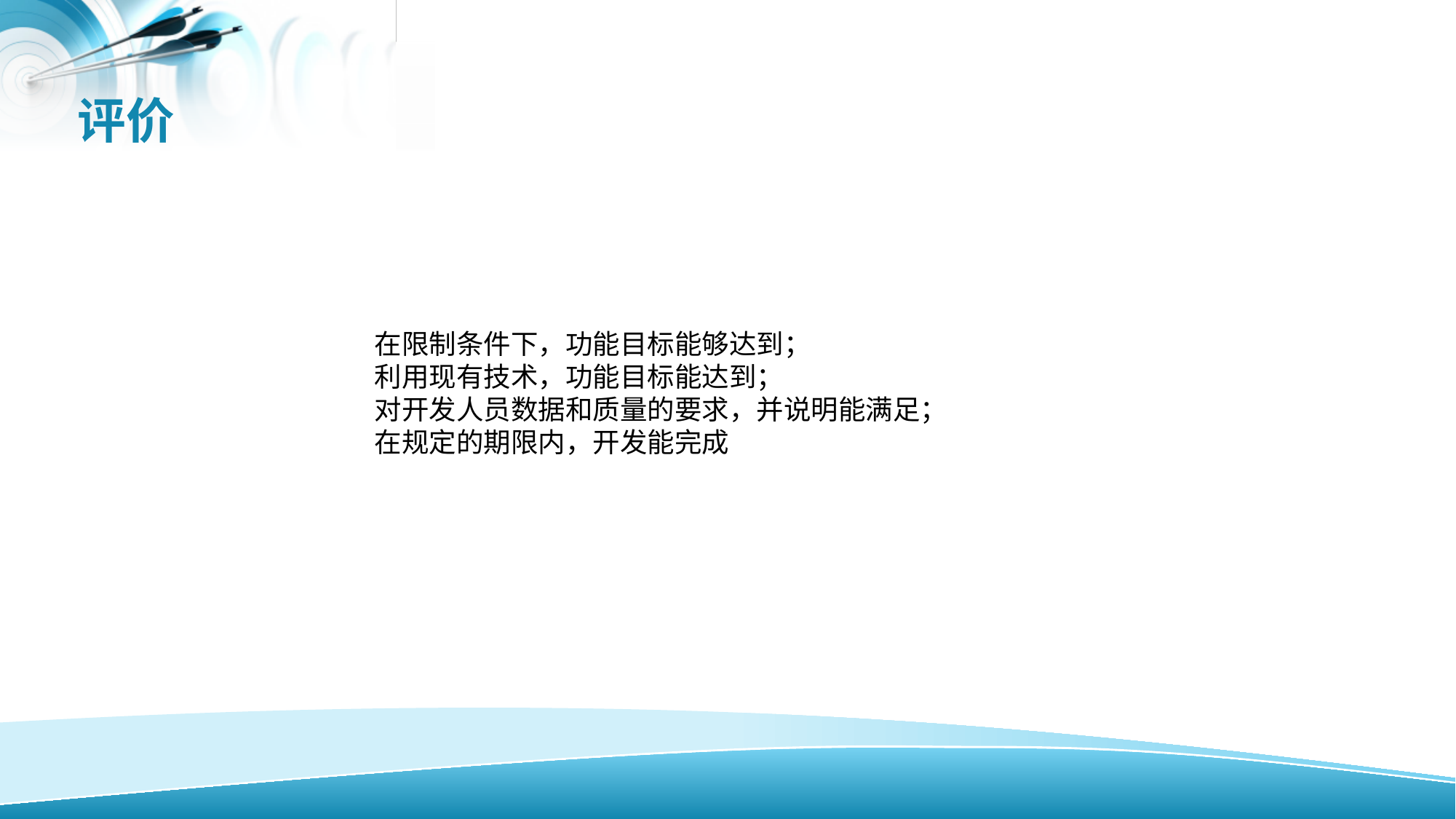

# 评价
在限制条件下，功能目标能够达到；
利用现有技术，功能目标能达到；
对开发人员数据和质量的要求，并说明能满足；
在规定的期限内，开发能完成